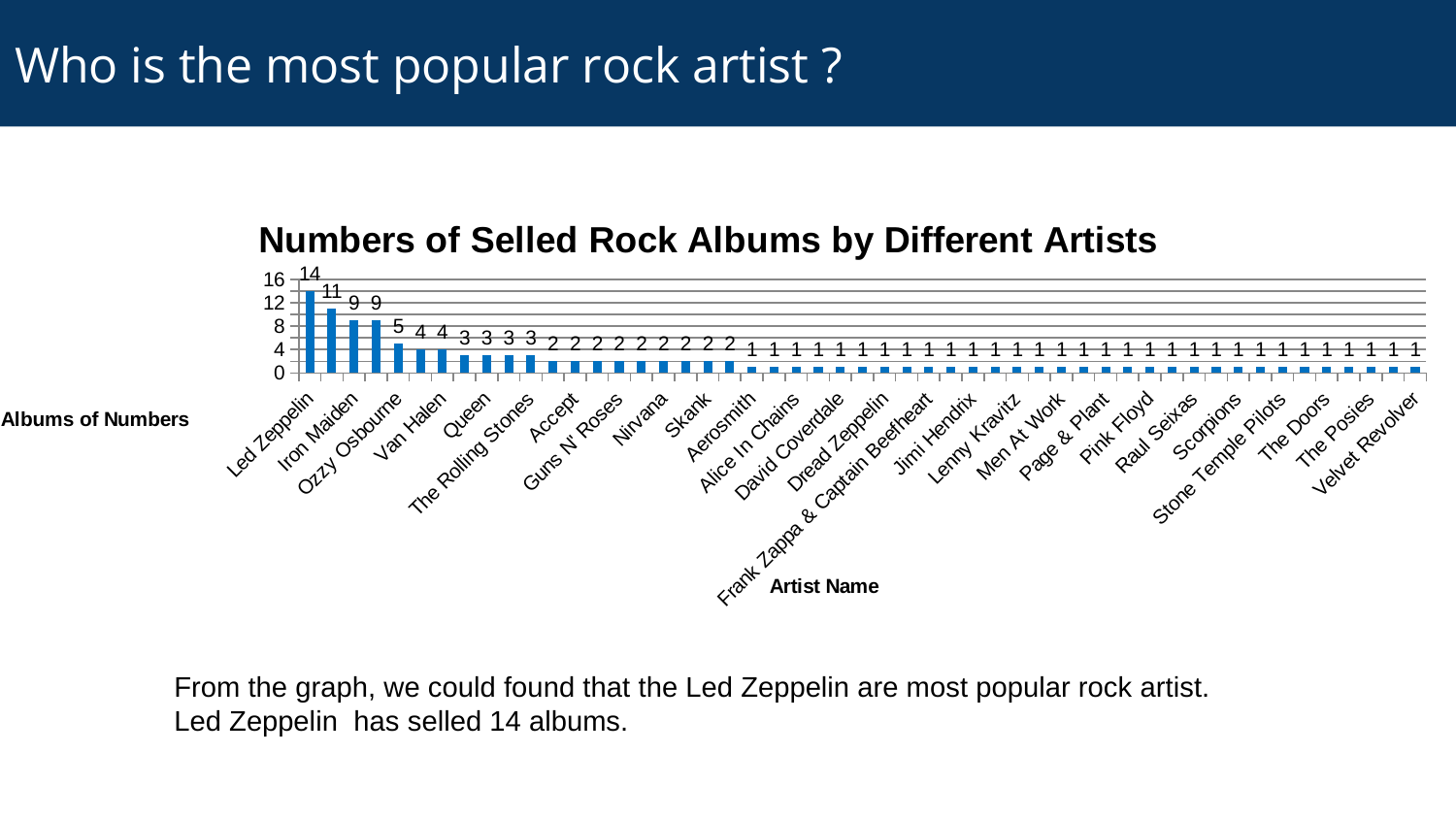

# Who is the most popular rock artist ?

### Chart: Numbers of Selled Rock Albums by Different Artists

| Category | NumAlbums |
|---|---|
| Led Zeppelin | 14.0 |
| Deep Purple | 11.0 |
| Iron Maiden | 9.0 |
| U2 | 9.0 |
| Ozzy Osbourne | 5.0 |
| Pearl Jam | 4.0 |
| Van Halen | 4.0 |
| Foo Fighters | 3.0 |
| Queen | 3.0 |
| Santana | 3.0 |
| The Rolling Stones | 3.0 |
| AC/DC | 2.0 |
| Accept | 2.0 |
| Creedence Clearwater Revival | 2.0 |
| Guns N' Roses | 2.0 |
| Kiss | 2.0 |
| Nirvana | 2.0 |
| Red Hot Chili Peppers | 2.0 |
| Skank | 2.0 |
| The Cult | 2.0 |
| Aerosmith | 1.0 |
| Alanis Morissette | 1.0 |
| Alice In Chains | 1.0 |
| Audioslave | 1.0 |
| David Coverdale | 1.0 |
| Def Leppard | 1.0 |
| Dread Zeppelin | 1.0 |
| Faith No More | 1.0 |
| Frank Zappa & Captain Beefheart | 1.0 |
| Jamiroquai | 1.0 |
| Jimi Hendrix | 1.0 |
| Joe Satriani | 1.0 |
| Lenny Kravitz | 1.0 |
| Marillion | 1.0 |
| Men At Work | 1.0 |
| O Ter莽o | 1.0 |
| Page & Plant | 1.0 |
| Paul D'Ianno | 1.0 |
| Pink Floyd | 1.0 |
| R.E.M. | 1.0 |
| Raul Seixas | 1.0 |
| Rush | 1.0 |
| Scorpions | 1.0 |
| Soundgarden | 1.0 |
| Stone Temple Pilots | 1.0 |
| Terry Bozzio, Tony Levin & Steve Stevens | 1.0 |
| The Doors | 1.0 |
| The Police | 1.0 |
| The Posies | 1.0 |
| The Who | 1.0 |
| Velvet Revolver | 1.0 |
From the graph, we could found that the Led Zeppelin are most popular rock artist.
Led Zeppelin  has selled 14 albums.